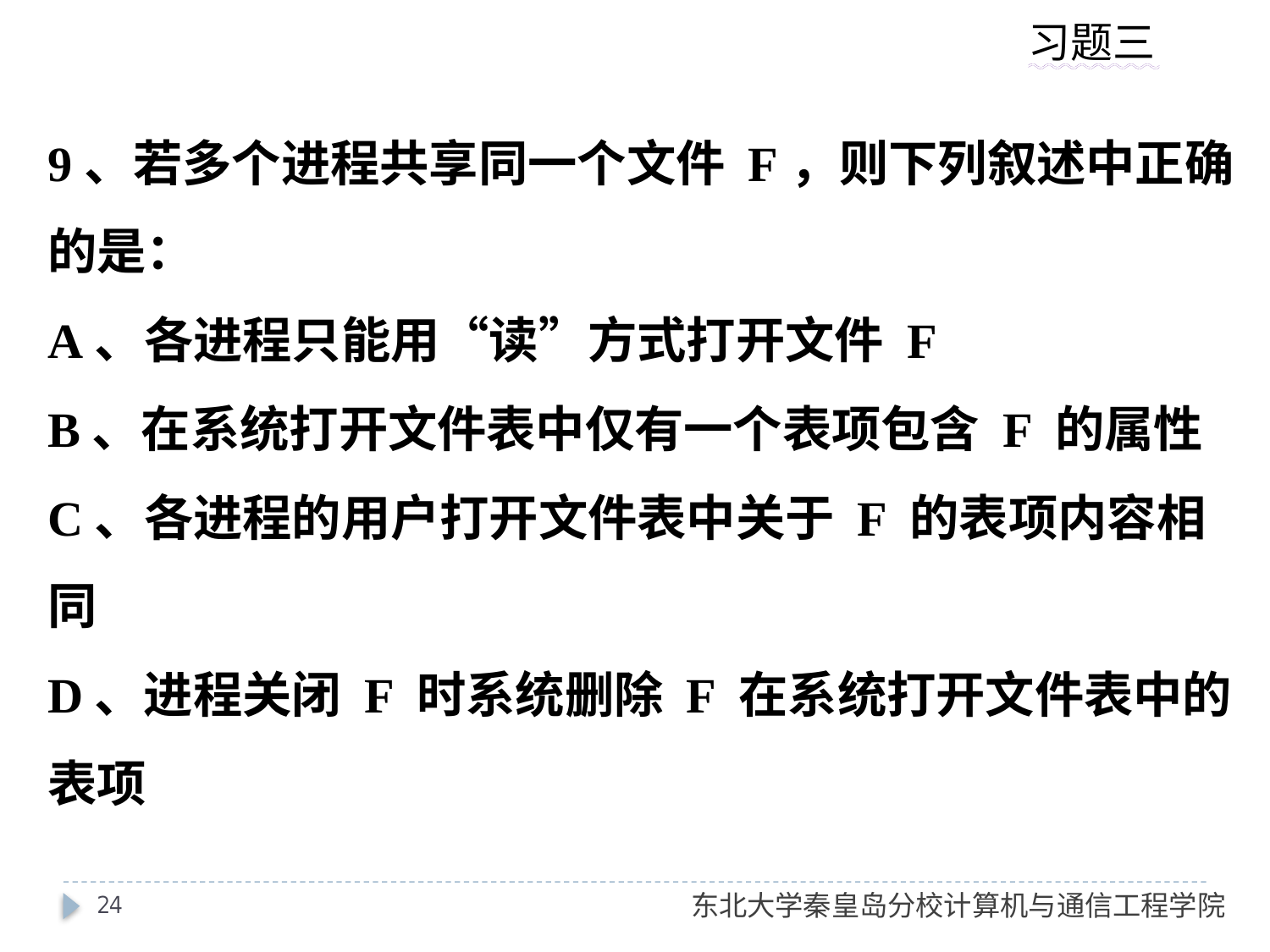

9、若多个进程共享同一个文件 F，则下列叙述中正确的是：
A、各进程只能用“读”方式打开文件 F
B、在系统打开文件表中仅有一个表项包含 F 的属性
C、各进程的用户打开文件表中关于 F 的表项内容相同
D、进程关闭 F 时系统删除 F 在系统打开文件表中的表项
24